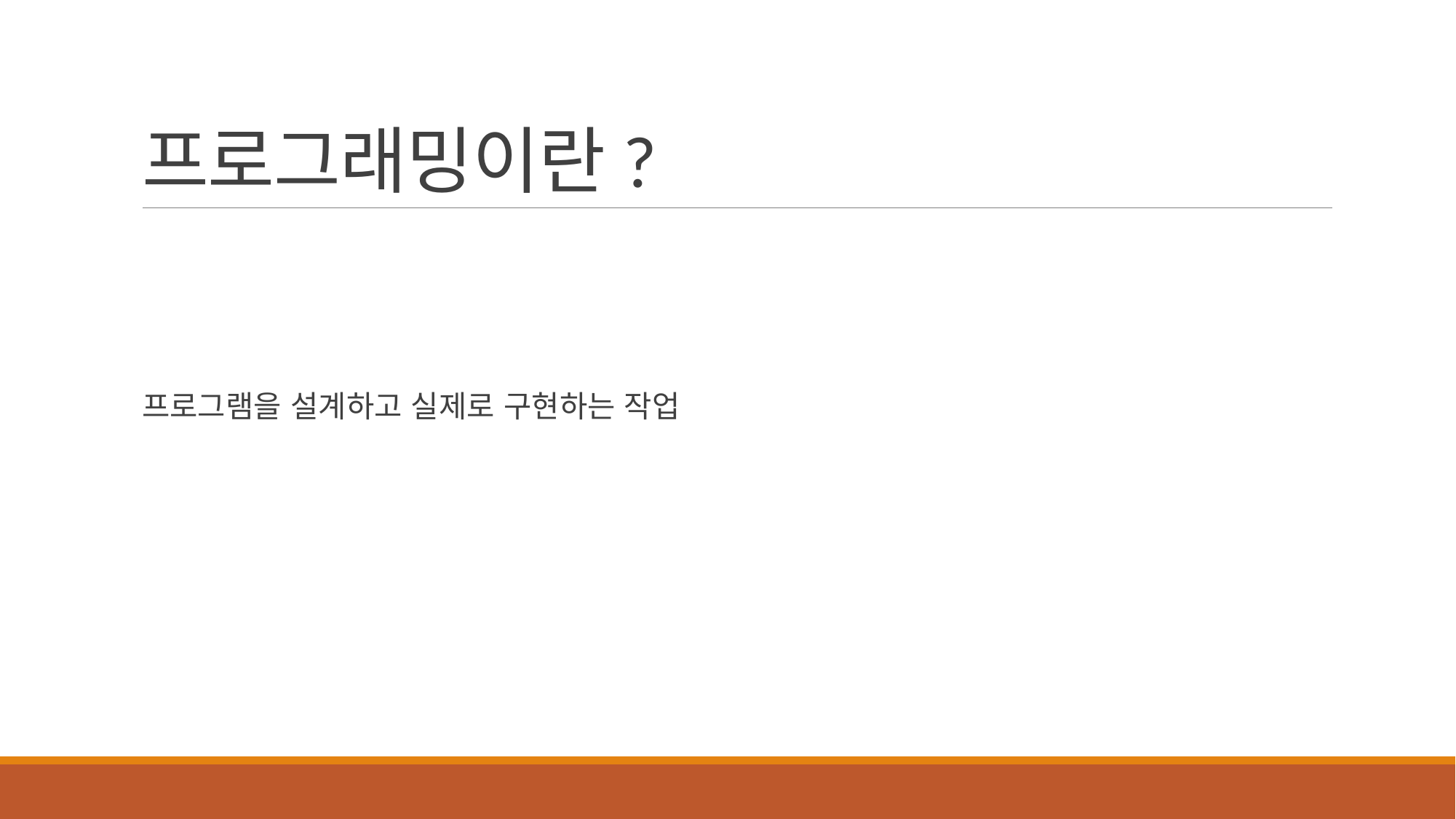

# 프로그래밍이란?

프로그램을 설계하고 실제로 구현하는 작업